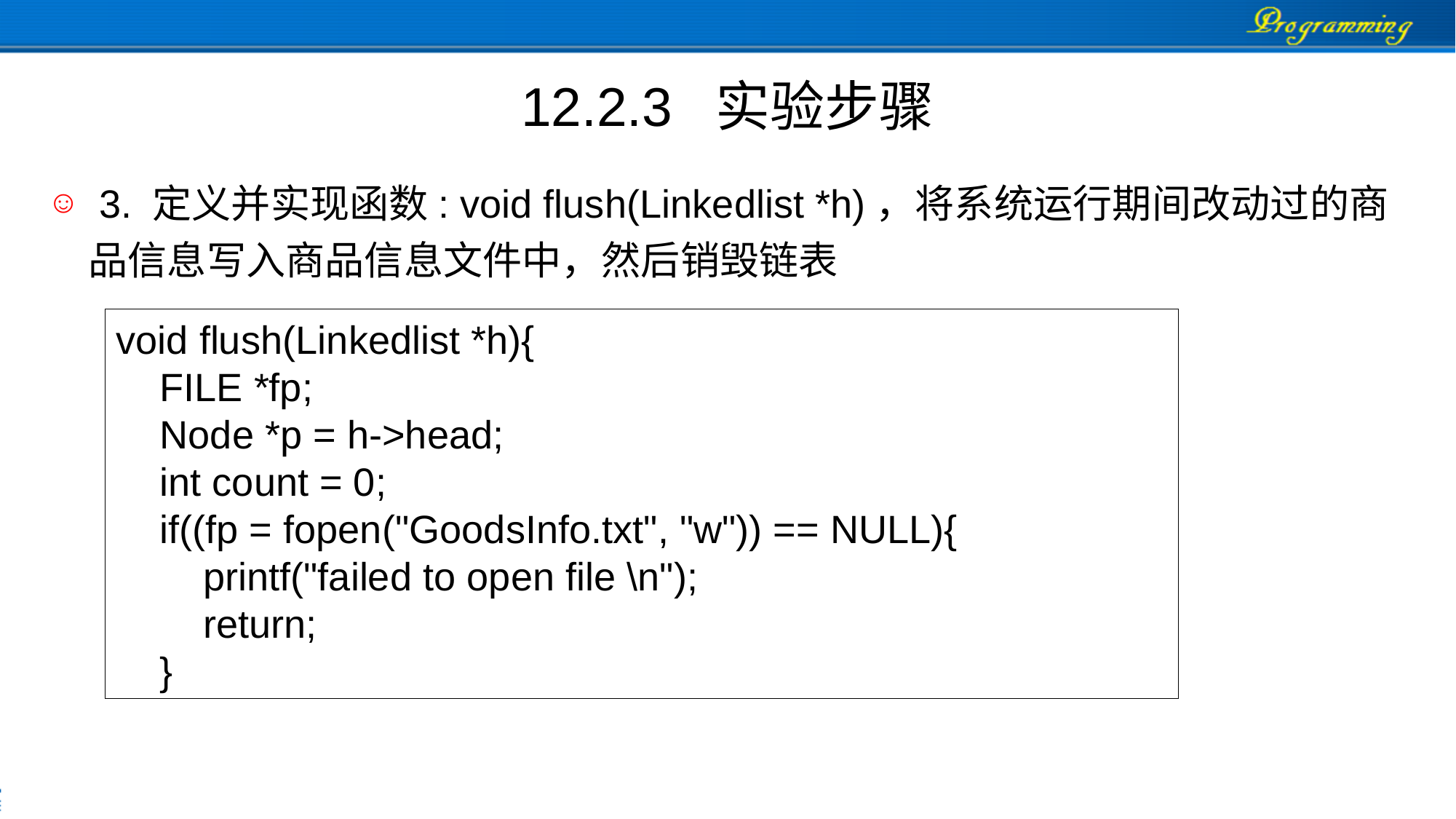

# 12.2.3  实验步骤
 3. 定义并实现函数: void flush(Linkedlist *h)，将系统运行期间改动过的商品信息写入商品信息文件中，然后销毁链表
void flush(Linkedlist *h){
    FILE *fp;
    Node *p = h->head;
    int count = 0;
    if((fp = fopen("GoodsInfo.txt", "w")) == NULL){
        printf("failed to open file \n");
        return;
    }